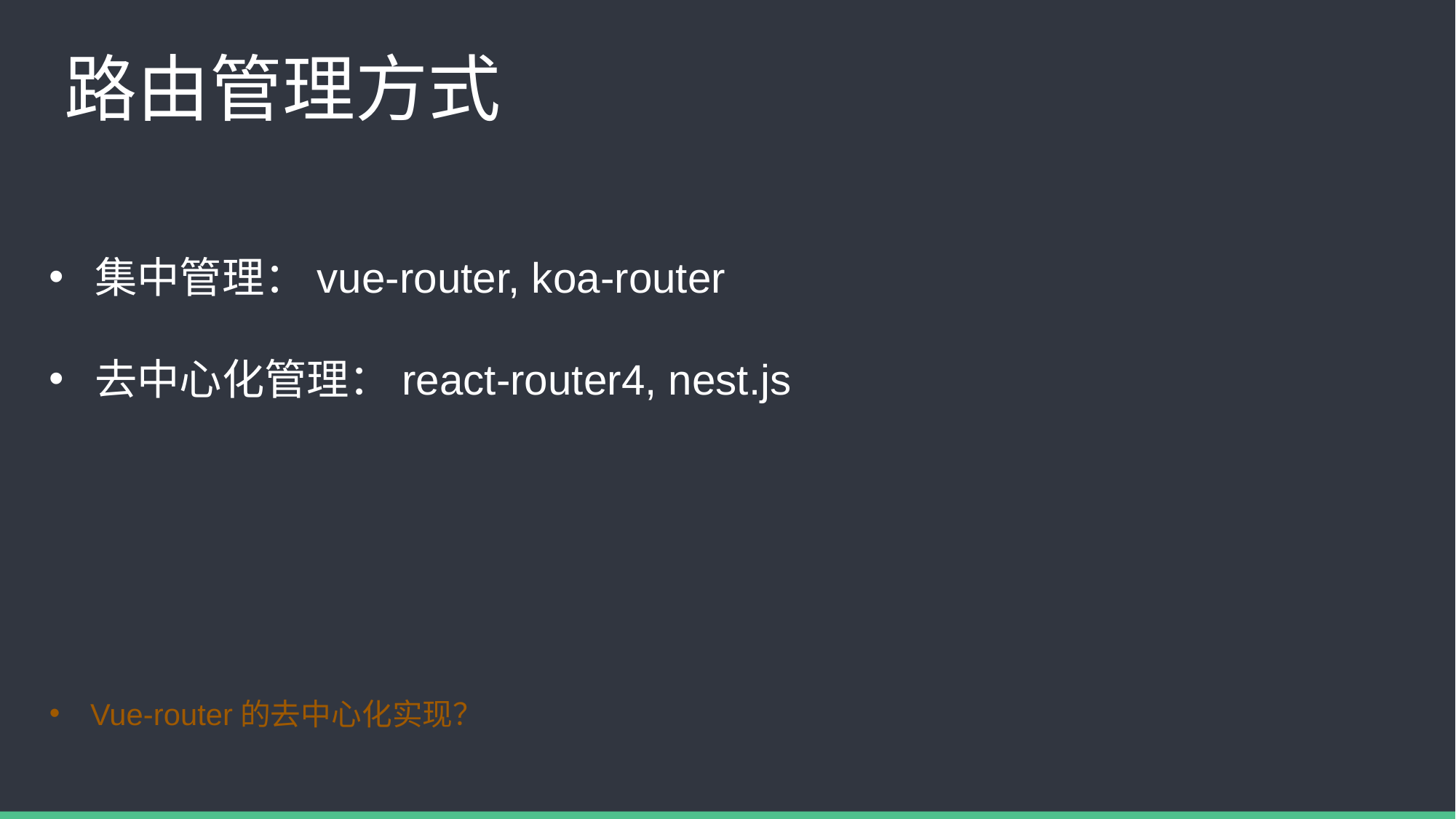

# 路由管理方式
集中管理：vue-router, koa-router
去中心化管理：react-router4, nest.js
Vue-router的去中心化实现？